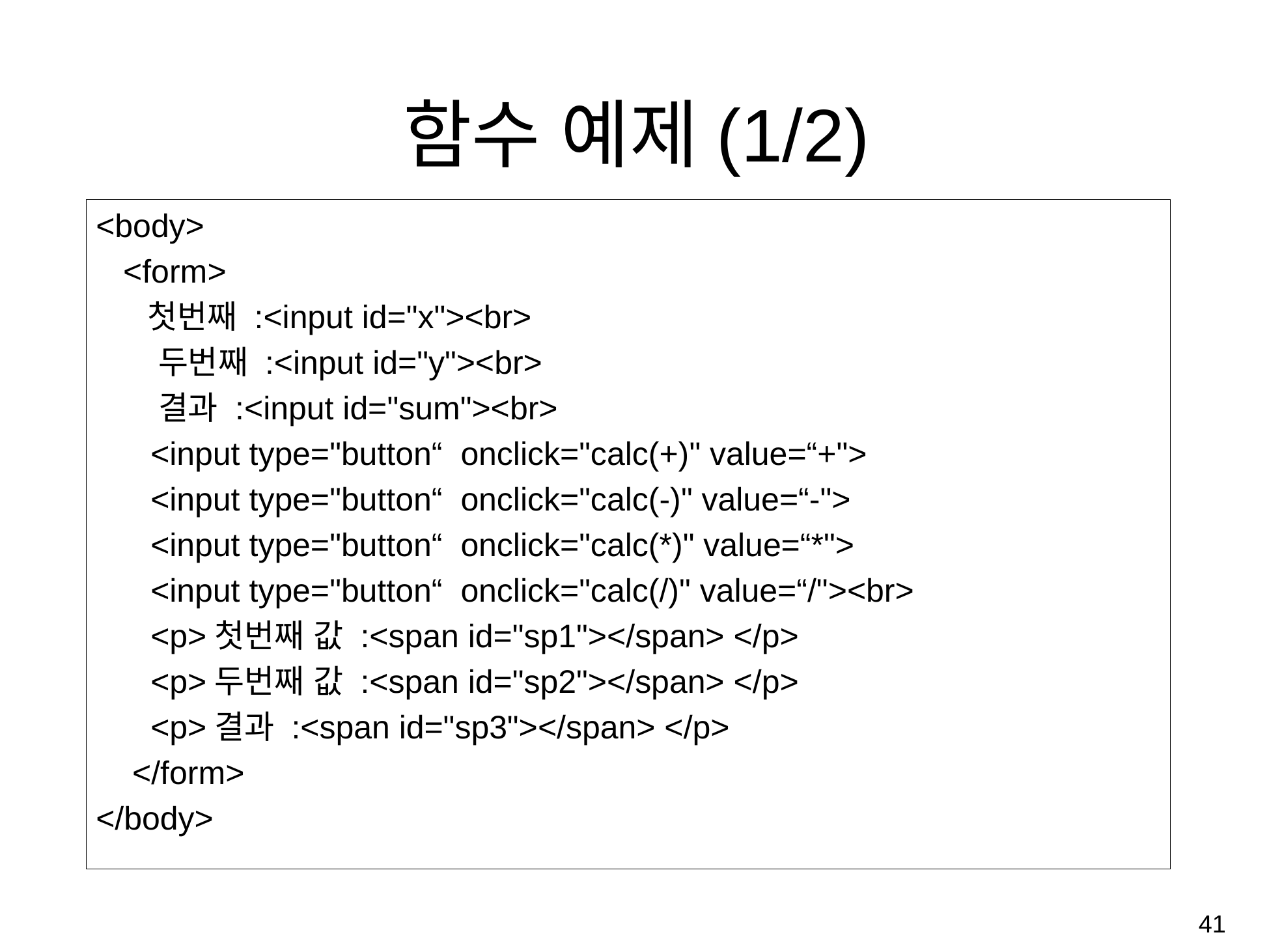

함수 예제(1/2)
<body>
   <form>
      첫번째 :<input id="x"><br>
      두번째 :<input id="y"><br>
      결과 :<input id="sum"><br>
      <input type="button“  onclick="calc(+)" value=“+">
      <input type="button“  onclick="calc(-)" value=“-">
      <input type="button“  onclick="calc(*)" value=“*">
      <input type="button“  onclick="calc(/)" value=“/"><br>
      <p>첫번째 값 :<span id="sp1"></span> </p>
      <p>두번째 값 :<span id="sp2"></span> </p>
      <p>결과 :<span id="sp3"></span> </p>
    </form>
</body>
41